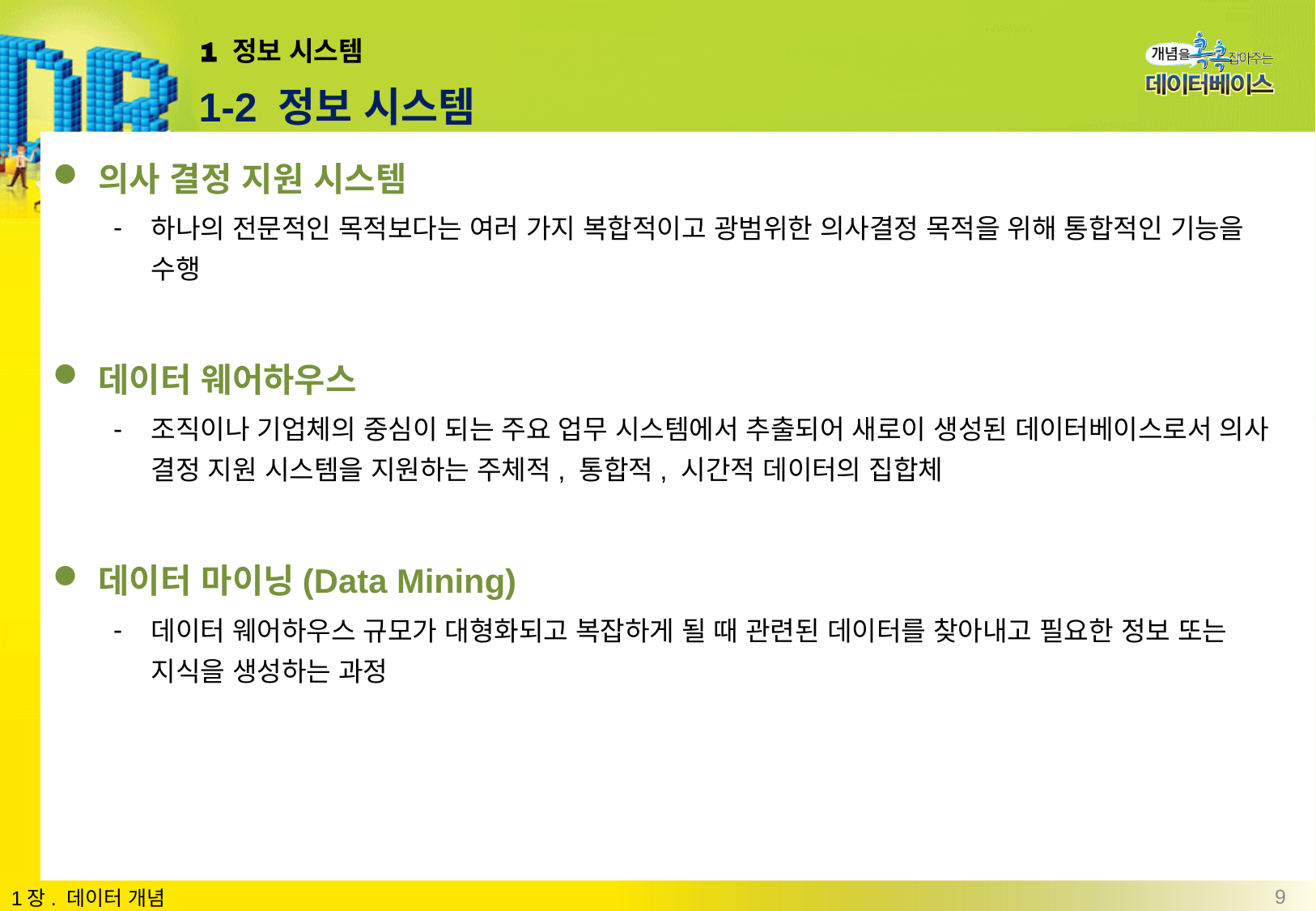

# 1 정보 시스템
1-2 정보 시스템
의사 결정 지원 시스템
하나의 전문적인 목적보다는 여러 가지 복합적이고 광범위한 의사결정 목적을 위해 통합적인 기능을 수행

데이터 웨어하우스
조직이나 기업체의 중심이 되는 주요 업무 시스템에서 추출되어 새로이 생성된 데이터베이스로서 의사 결정 지원 시스템을 지원하는 주체적, 통합적, 시간적 데이터의 집합체

데이터 마이닝(Data Mining)
데이터 웨어하우스 규모가 대형화되고 복잡하게 될 때 관련된 데이터를 찾아내고 필요한 정보 또는 지식을 생성하는 과정
9